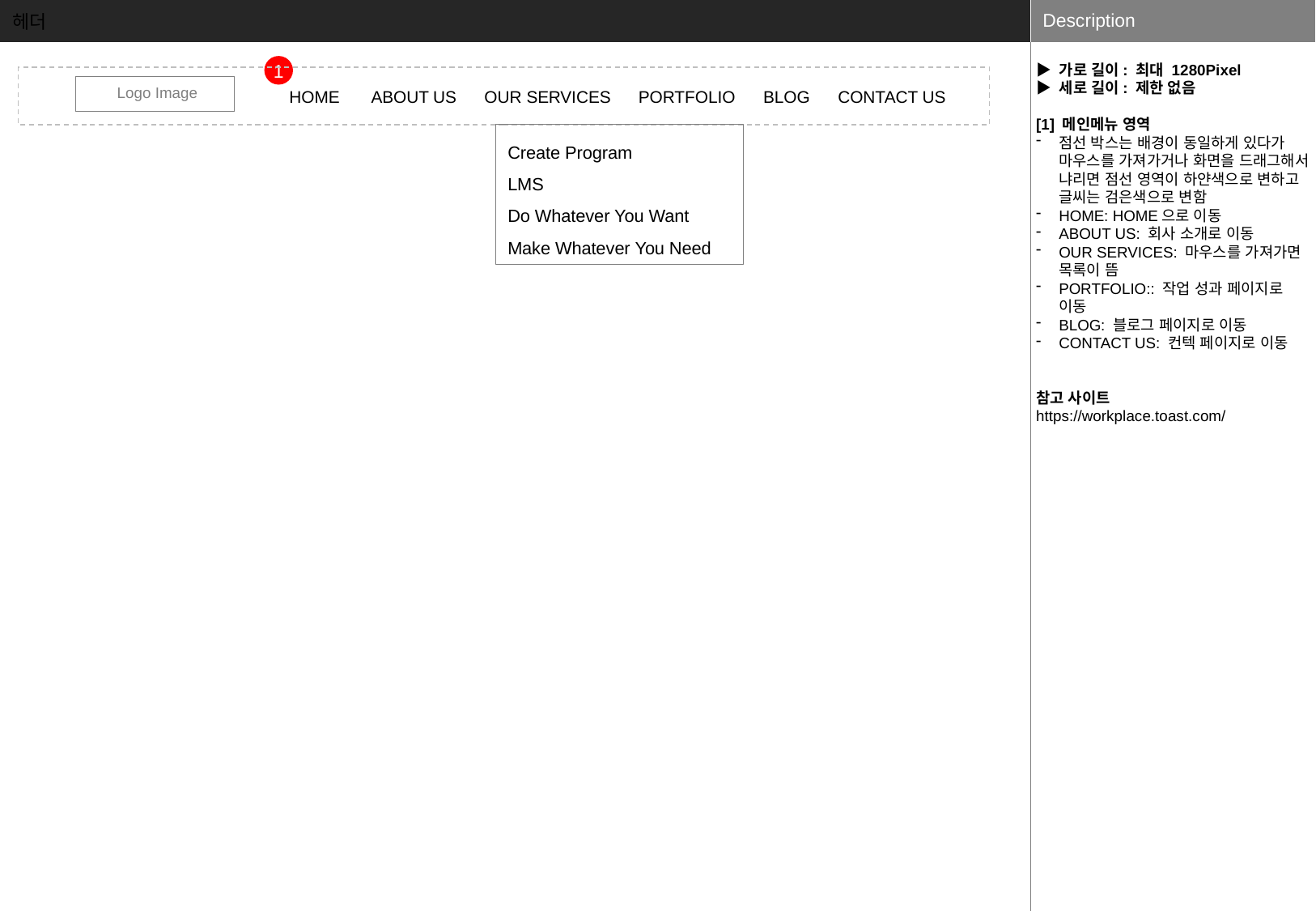

헤더

▶ 가로 길이: 최대 1280Pixel
▶ 세로 길이: 제한 없음

[1] 메인메뉴 영역
점선 박스는 배경이 동일하게 있다가 마우스를 가져가거나 화면을 드래그해서 냐리면 점선 영역이 하얀색으로 변하고 글씨는 검은색으로 변함
HOME: HOME으로 이동
ABOUT US: 회사 소개로 이동
OUR SERVICES: 마우스를 가져가면 목록이 뜸
PORTFOLIO:: 작업 성과 페이지로 이동
BLOG: 블로그 페이지로 이동
CONTACT US: 컨텍 페이지로 이동

참고 사이트
https://workplace.toast.com/

1

HOME       ABOUT US      OUR SERVICES      PORTFOLIO      BLOG      CONTACT US
|  |
| --- |
Logo Image
Create Program
LMS
Do Whatever You Want
Make Whatever You Need